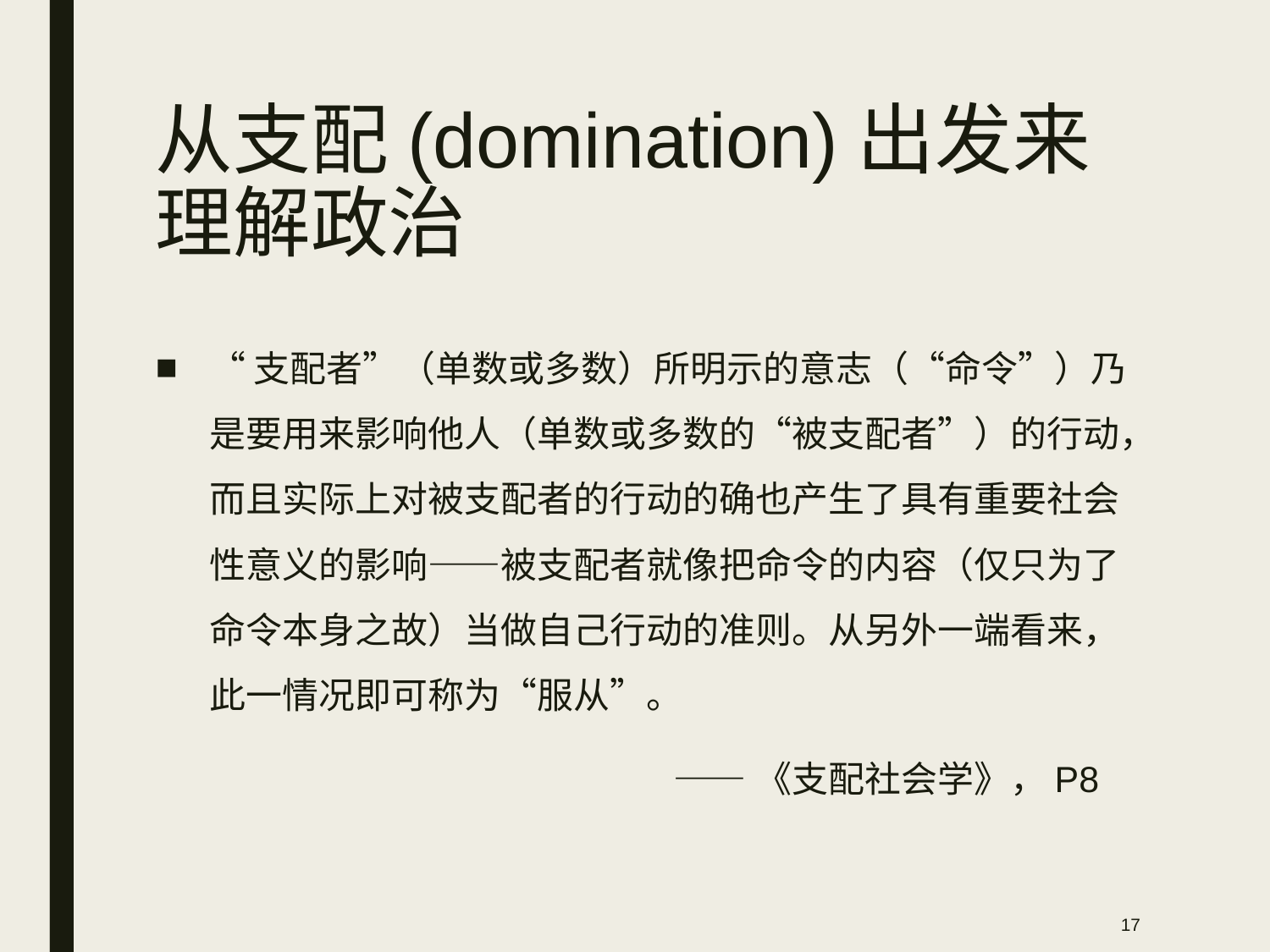

# 从支配(domination)出发来理解政治
“支配者”（单数或多数）所明示的意志（“命令”）乃是要用来影响他人（单数或多数的“被支配者”）的行动，而且实际上对被支配者的行动的确也产生了具有重要社会性意义的影响——被支配者就像把命令的内容（仅只为了命令本身之故）当做自己行动的准则。从另外一端看来，此一情况即可称为“服从”。
                                                               ——《支配社会学》，P8
17